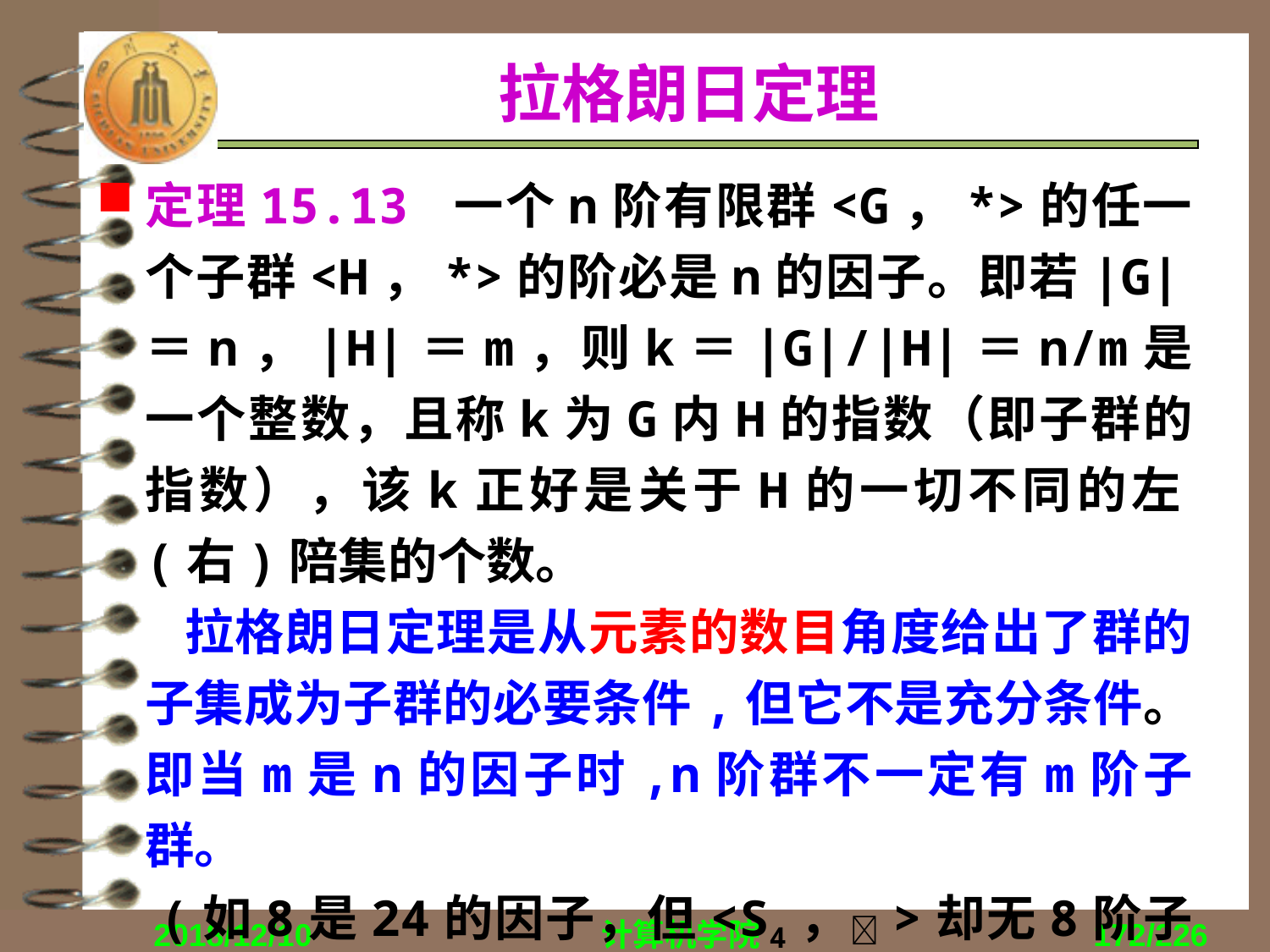

# 拉格朗日定理
定理15.13 一个n阶有限群<G，*>的任一个子群<H，*>的阶必是n的因子。即若|G|＝n，|H|＝m，则k＝|G|/|H|＝n/m是一个整数，且称k为G内H的指数（即子群的指数），该k正好是关于H的一切不同的左(右)陪集的个数。
      拉格朗日定理是从元素的数目角度给出了群的子集成为子群的必要条件,但它不是充分条件。即当m是n的因子时,n阶群不一定有m阶子群。
  (如8是24的因子，但<S4，°>却无8阶子群）
2018/12/10
计算机学院
172/226